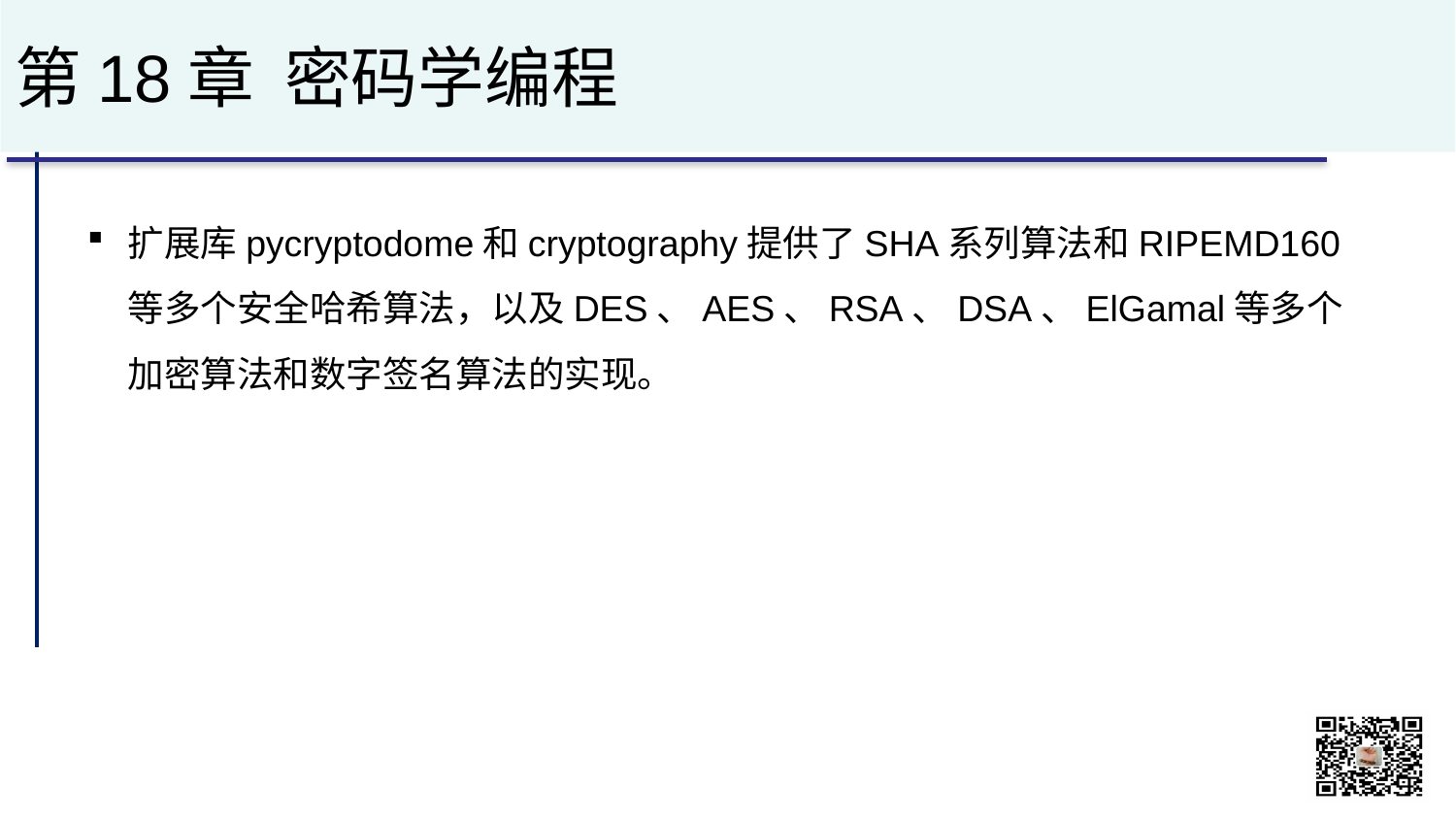

# 第18章  密码学编程
扩展库pycryptodome和cryptography提供了SHA系列算法和RIPEMD160等多个安全哈希算法，以及DES、AES、RSA、DSA、ElGamal等多个加密算法和数字签名算法的实现。